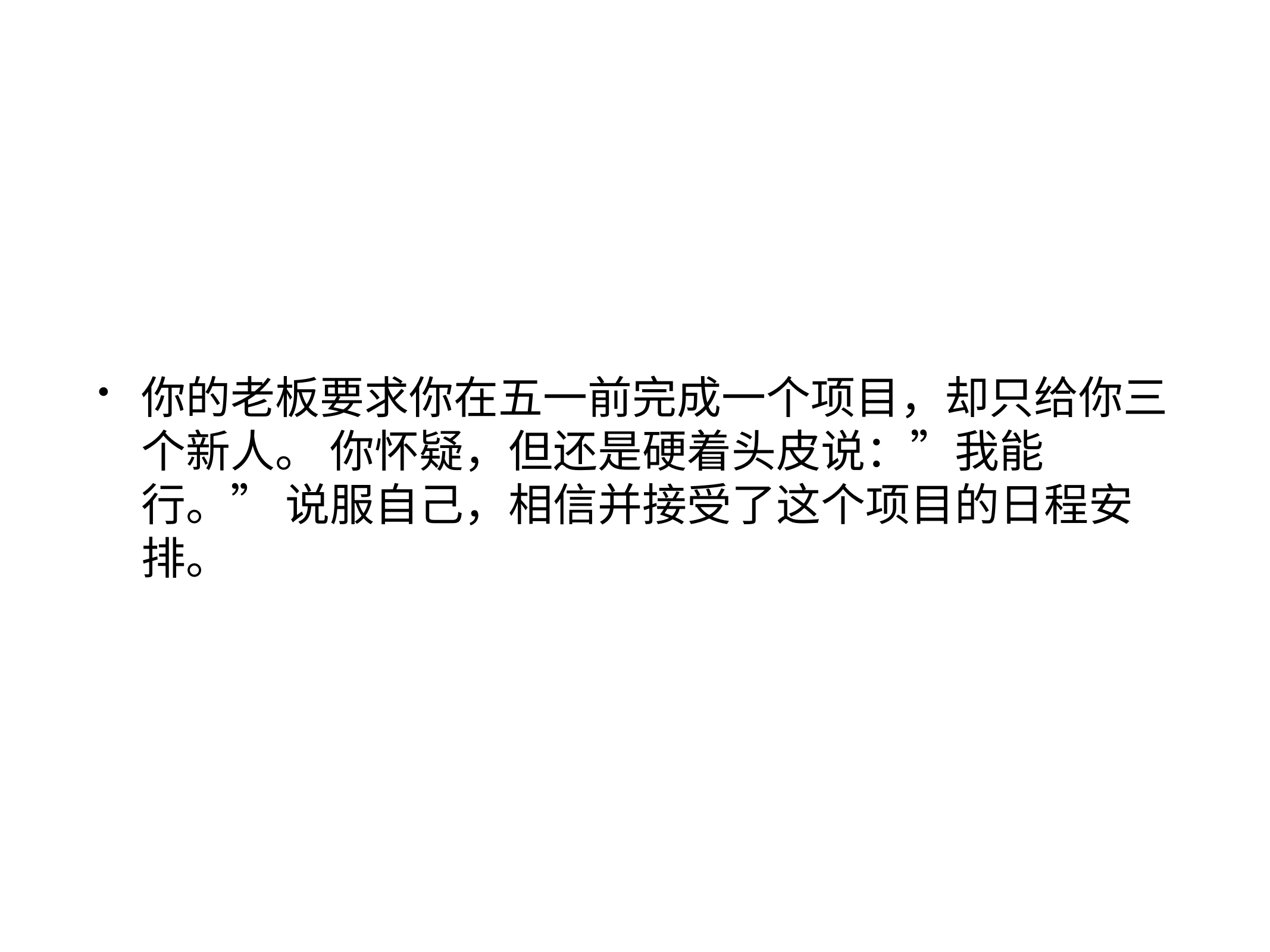

你的老板要求你在五一前完成一个项目，却只给你三个新人。 你怀疑，但还是硬着头皮说：”我能行。” 说服自己，相信并接受了这个项目的日程安排。